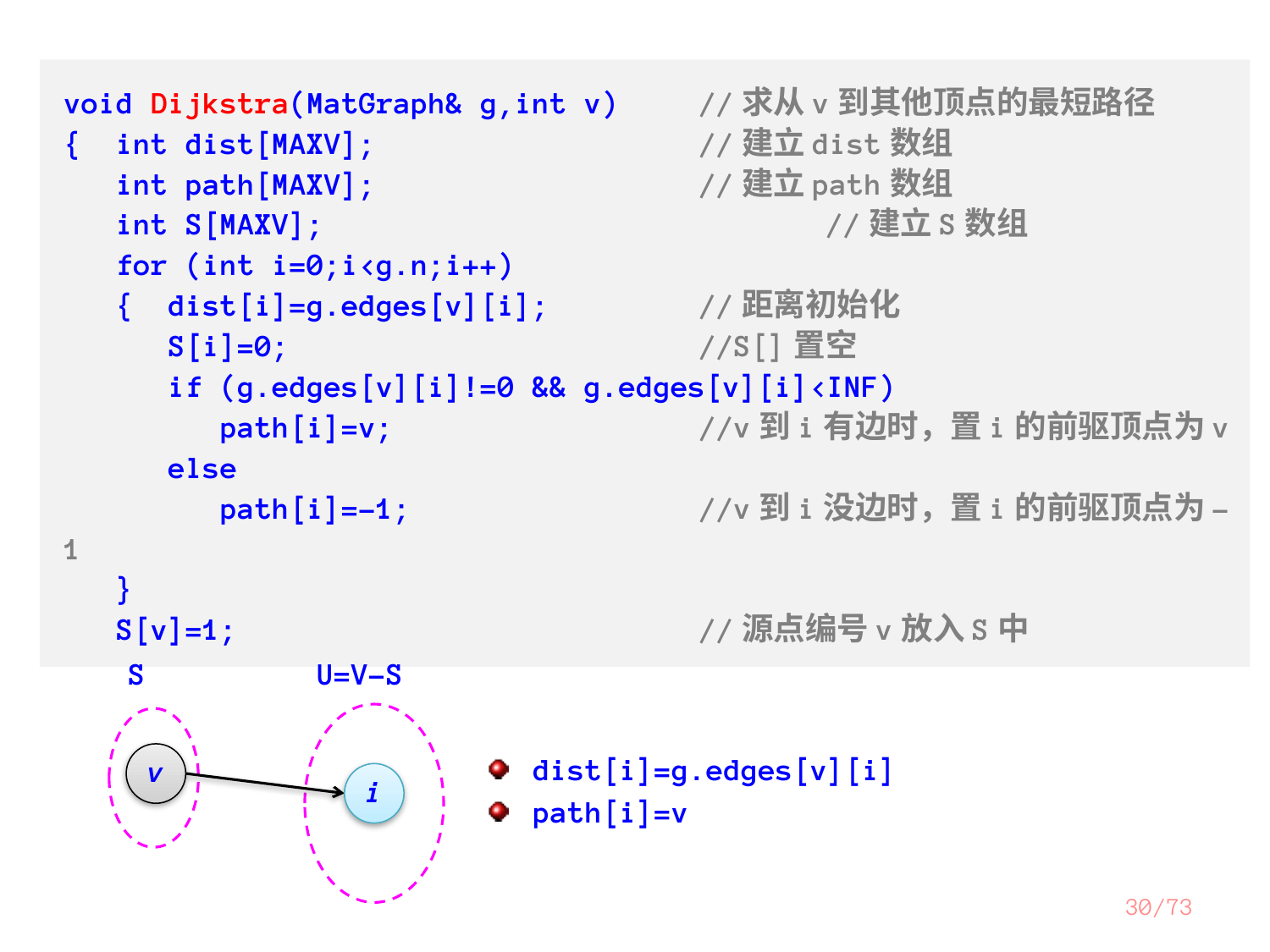

void Dijkstra(MatGraph& g,int v)	//求从v到其他顶点的最短路径
{  int dist[MAXV];			//建立dist数组
   int path[MAXV];			//建立path数组
   int S[MAXV];				//建立S数组
   for (int i=0;i<g.n;i++)
   {  dist[i]=g.edges[v][i];		//距离初始化
      S[i]=0;				//S[]置空
      if (g.edges[v][i]!=0 && g.edges[v][i]<INF)
         path[i]=v;			//v到i有边时，置i的前驱顶点为v
      else
         path[i]=-1;			//v到i没边时，置i的前驱顶点为-1
   }
   S[v]=1;				//源点编号v放入S中
S
U=V-S

dist[i]=g.edges[v][i]
path[i]=v
v
i
30/73